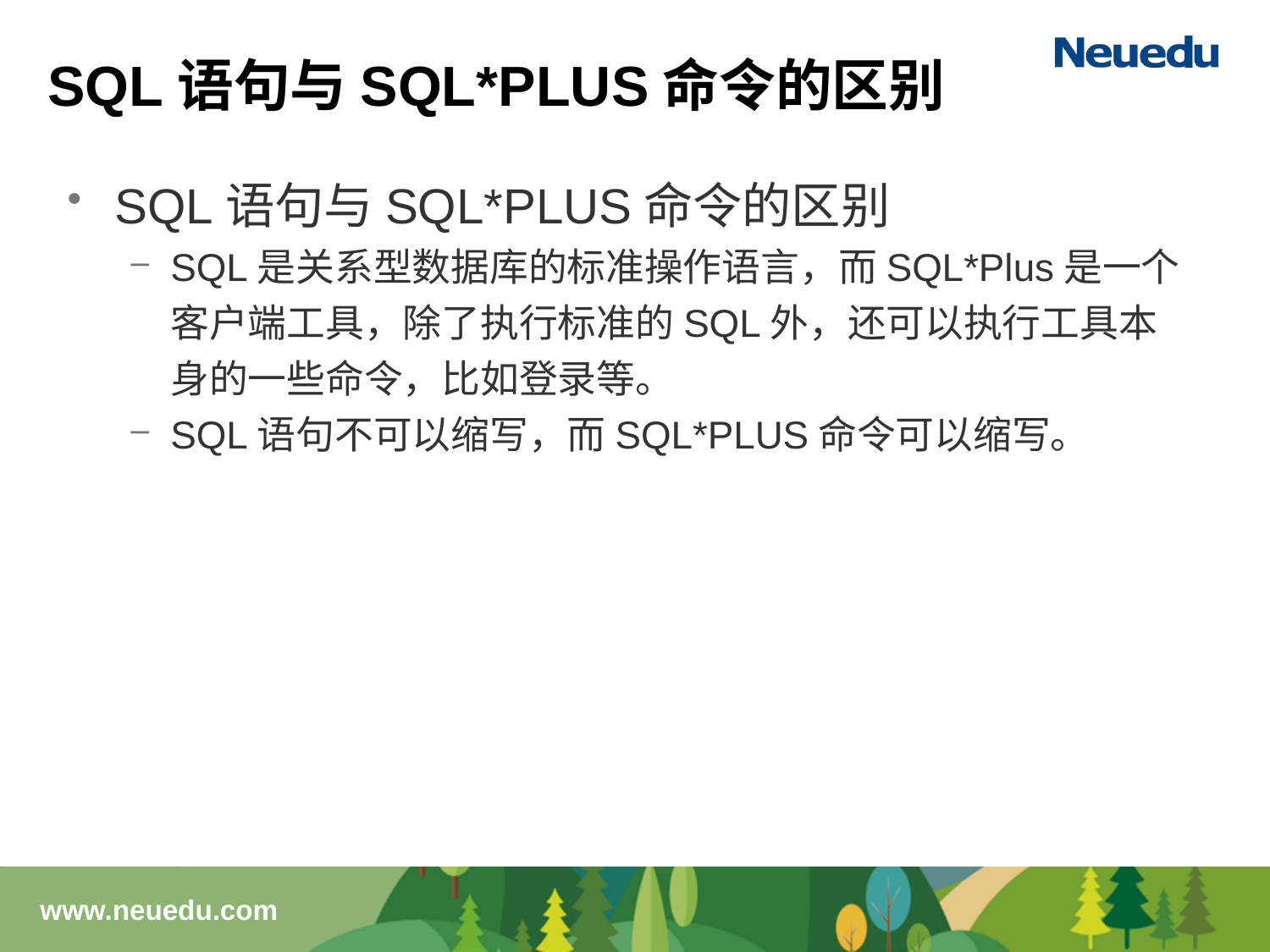

# SQL语句与SQL*PLUS命令的区别
SQL语句与SQL*PLUS命令的区别
SQL是关系型数据库的标准操作语言，而SQL*Plus是一个客户端工具，除了执行标准的SQL外，还可以执行工具本身的一些命令，比如登录等。
SQL语句不可以缩写，而SQL*PLUS命令可以缩写。